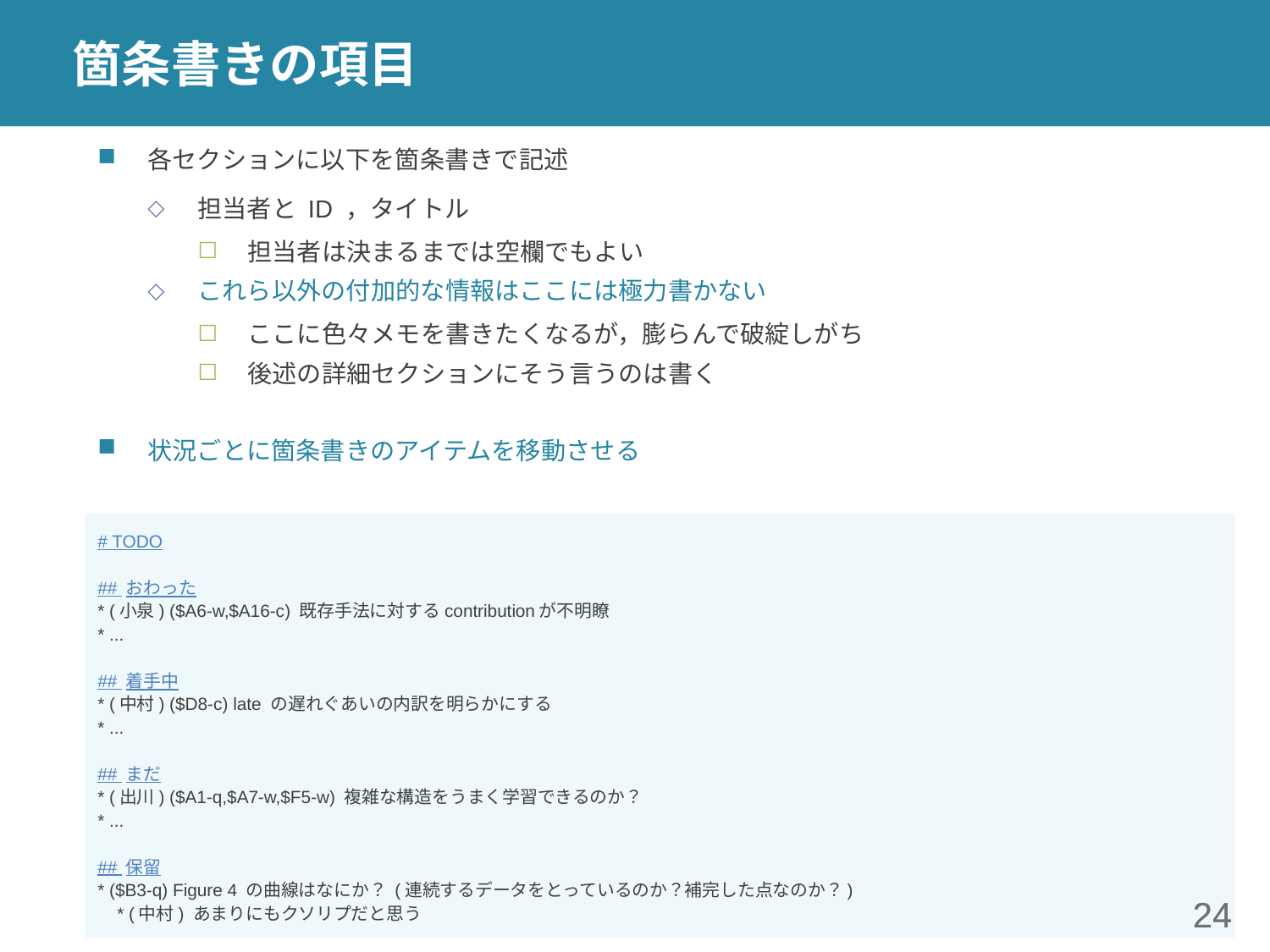

# 箇条書きの項目

各セクションに以下を箇条書きで記述
担当者と ID ，タイトル
担当者は決まるまでは空欄でもよい
これら以外の付加的な情報はここには極力書かない
ここに色々メモを書きたくなるが，膨らんで破綻しがち
後述の詳細セクションにそう言うのは書く
状況ごとに箇条書きのアイテムを移動させる

# TODO ## おわった * (小泉) ($A6-w,$A16-c) 既存手法に対するcontributionが不明瞭 * ... ## 着手中 * (中村) ($D8-c) late の遅れぐあいの内訳を明らかにする * ... ## まだ * (出川) ($A1-q,$A7-w,$F5-w) 複雑な構造をうまく学習できるのか？ * ... ## 保留 * ($B3-q) Figure 4 の曲線はなにか？ (連続するデータをとっているのか？補完した点なのか？) * (中村) あまりにもクソリプだと思う